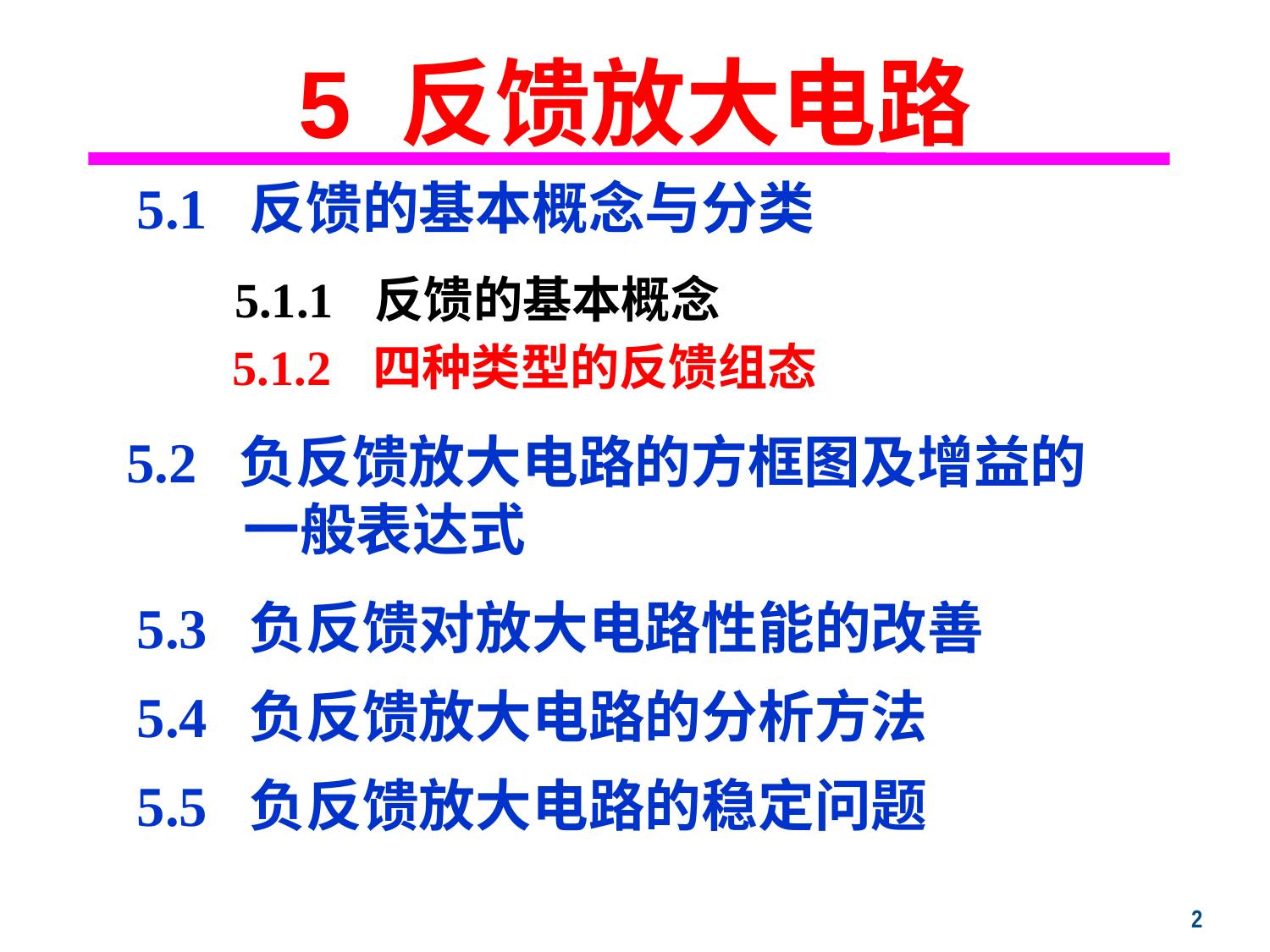

5 反馈放大电路

5.1  反馈的基本概念与分类
 5.1.1 反馈的基本概念
5.1.2 四种类型的反馈组态
5.2  负反馈放大电路的方框图及增益的
        一般表达式
5.3  负反馈对放大电路性能的改善
5.4  负反馈放大电路的分析方法
5.5  负反馈放大电路的稳定问题
2